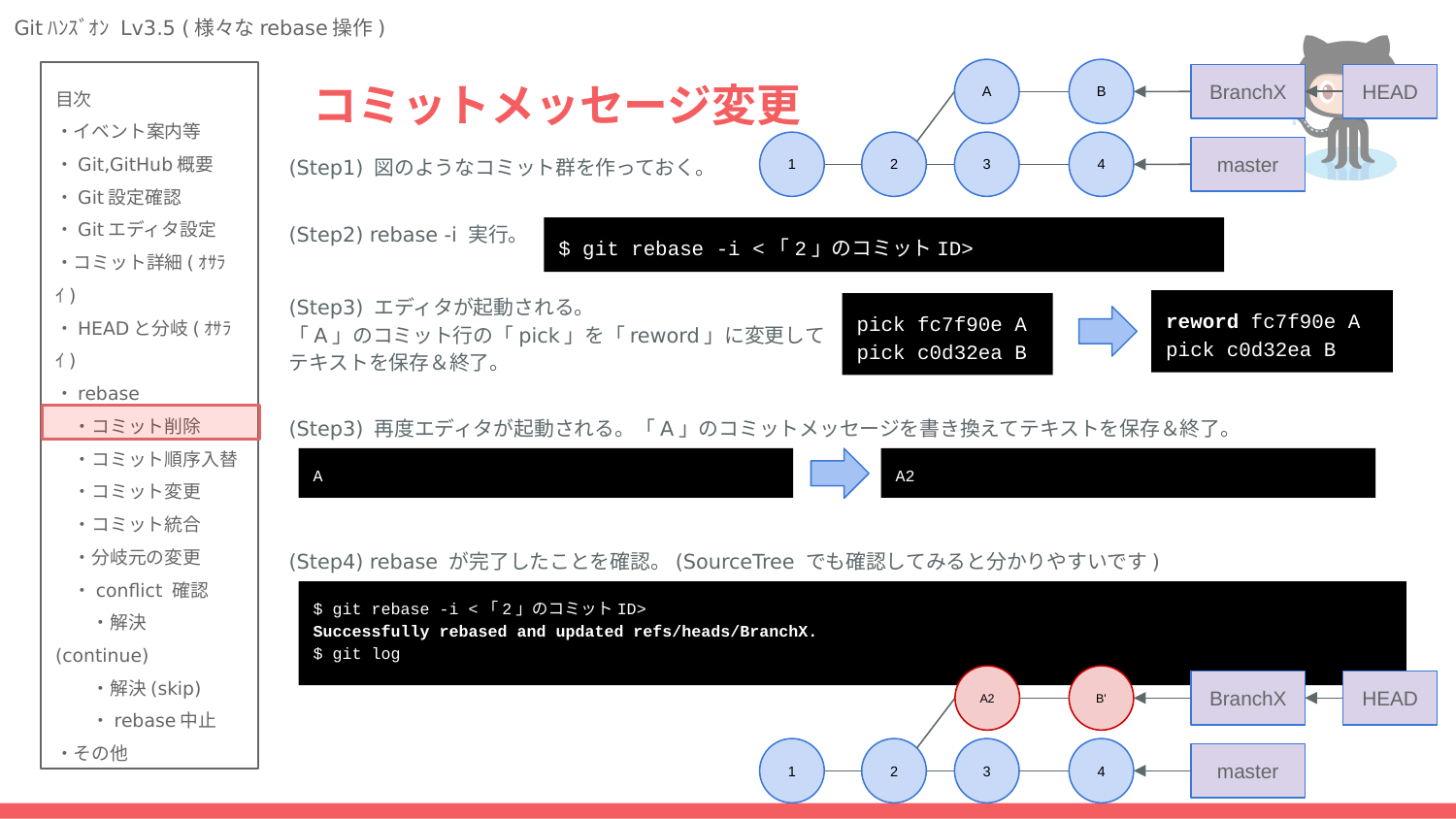

A
B
# コミットメッセージ変更
BranchX
HEAD
1
2
3
4
(Step1) 図のようなコミット群を作っておく。
master
(Step2) rebase -i 実行。
$ git rebase -i <「2」のコミットID>
(Step3) エディタが起動される。
「A」のコミット行の「pick」を「reword」に変更して
テキストを保存＆終了。
reword fc7f90e A
pick c0d32ea B
pick fc7f90e A
pick c0d32ea B

(Step3) 再度エディタが起動される。「A」のコミットメッセージを書き換えてテキストを保存＆終了。

A
A2

(Step4) rebase が完了したことを確認。(SourceTree でも確認してみると分かりやすいです)
$ git rebase -i <「2」のコミットID>
Successfully rebased and updated refs/heads/BranchX.
$ git log
A2
B'
BranchX
HEAD
1
2
3
4
master